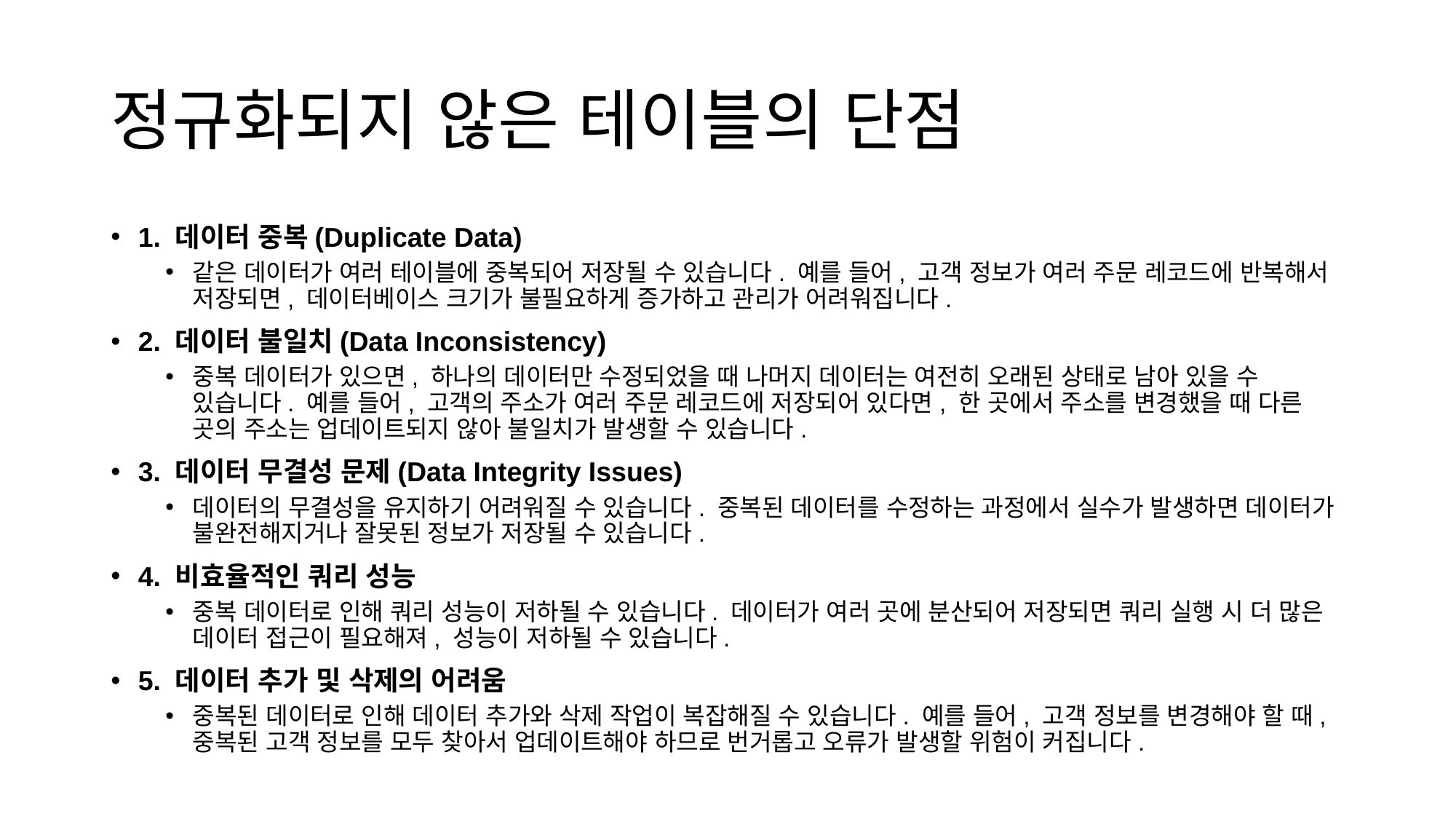

# 정규화되지 않은 테이블의 단점
1. 데이터 중복(Duplicate Data)
같은 데이터가 여러 테이블에 중복되어 저장될 수 있습니다. 예를 들어, 고객 정보가 여러 주문 레코드에 반복해서 저장되면, 데이터베이스 크기가 불필요하게 증가하고 관리가 어려워집니다.
2. 데이터 불일치(Data Inconsistency)
중복 데이터가 있으면, 하나의 데이터만 수정되었을 때 나머지 데이터는 여전히 오래된 상태로 남아 있을 수 있습니다. 예를 들어, 고객의 주소가 여러 주문 레코드에 저장되어 있다면, 한 곳에서 주소를 변경했을 때 다른 곳의 주소는 업데이트되지 않아 불일치가 발생할 수 있습니다.
3. 데이터 무결성 문제(Data Integrity Issues)
데이터의 무결성을 유지하기 어려워질 수 있습니다. 중복된 데이터를 수정하는 과정에서 실수가 발생하면 데이터가 불완전해지거나 잘못된 정보가 저장될 수 있습니다.
4. 비효율적인 쿼리 성능
중복 데이터로 인해 쿼리 성능이 저하될 수 있습니다. 데이터가 여러 곳에 분산되어 저장되면 쿼리 실행 시 더 많은 데이터 접근이 필요해져, 성능이 저하될 수 있습니다.
5. 데이터 추가 및 삭제의 어려움
중복된 데이터로 인해 데이터 추가와 삭제 작업이 복잡해질 수 있습니다. 예를 들어, 고객 정보를 변경해야 할 때, 중복된 고객 정보를 모두 찾아서 업데이트해야 하므로 번거롭고 오류가 발생할 위험이 커집니다.